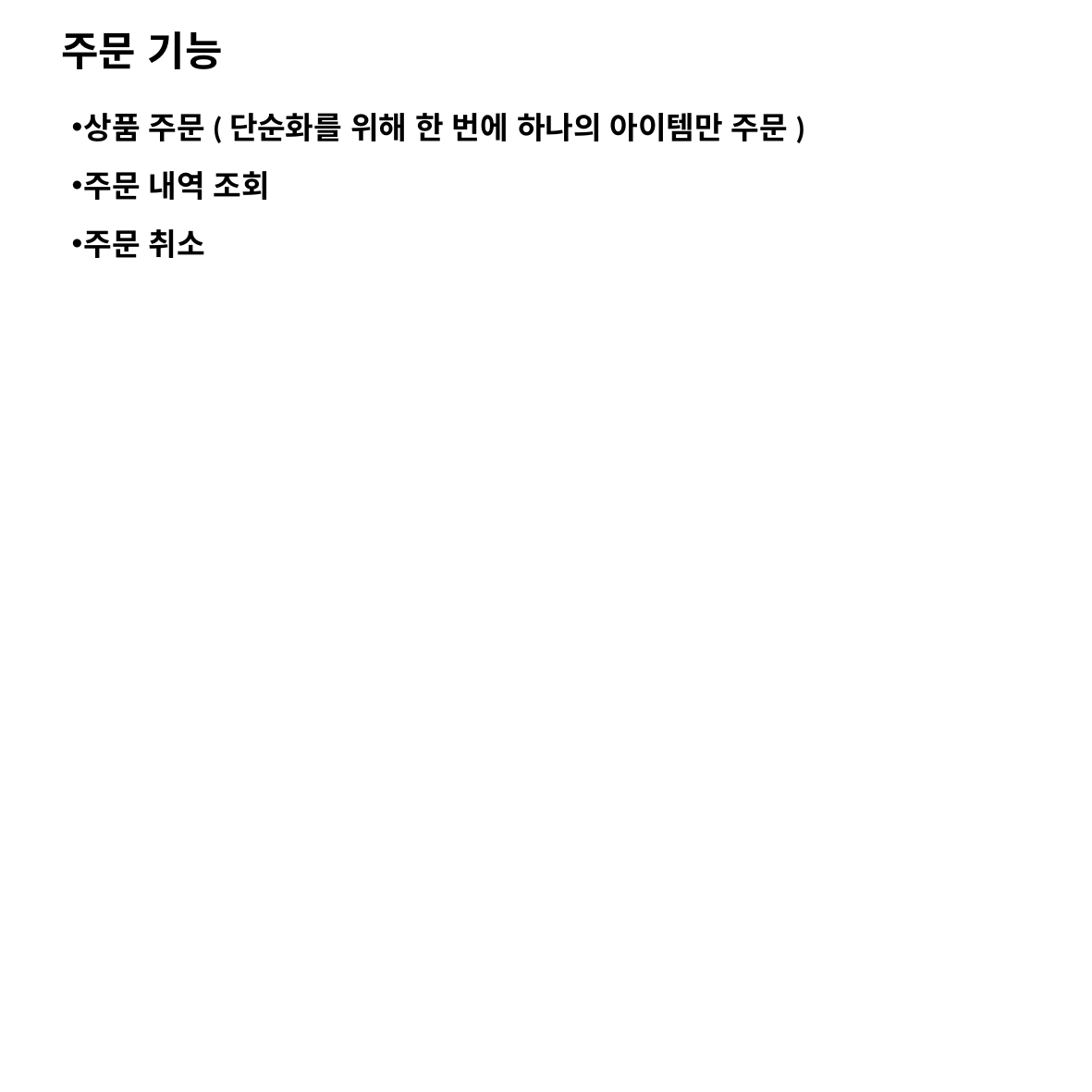

# 주문 기능
상품 주문(단순화를 위해 한 번에 하나의 아이템만 주문)
주문 내역 조회
주문 취소